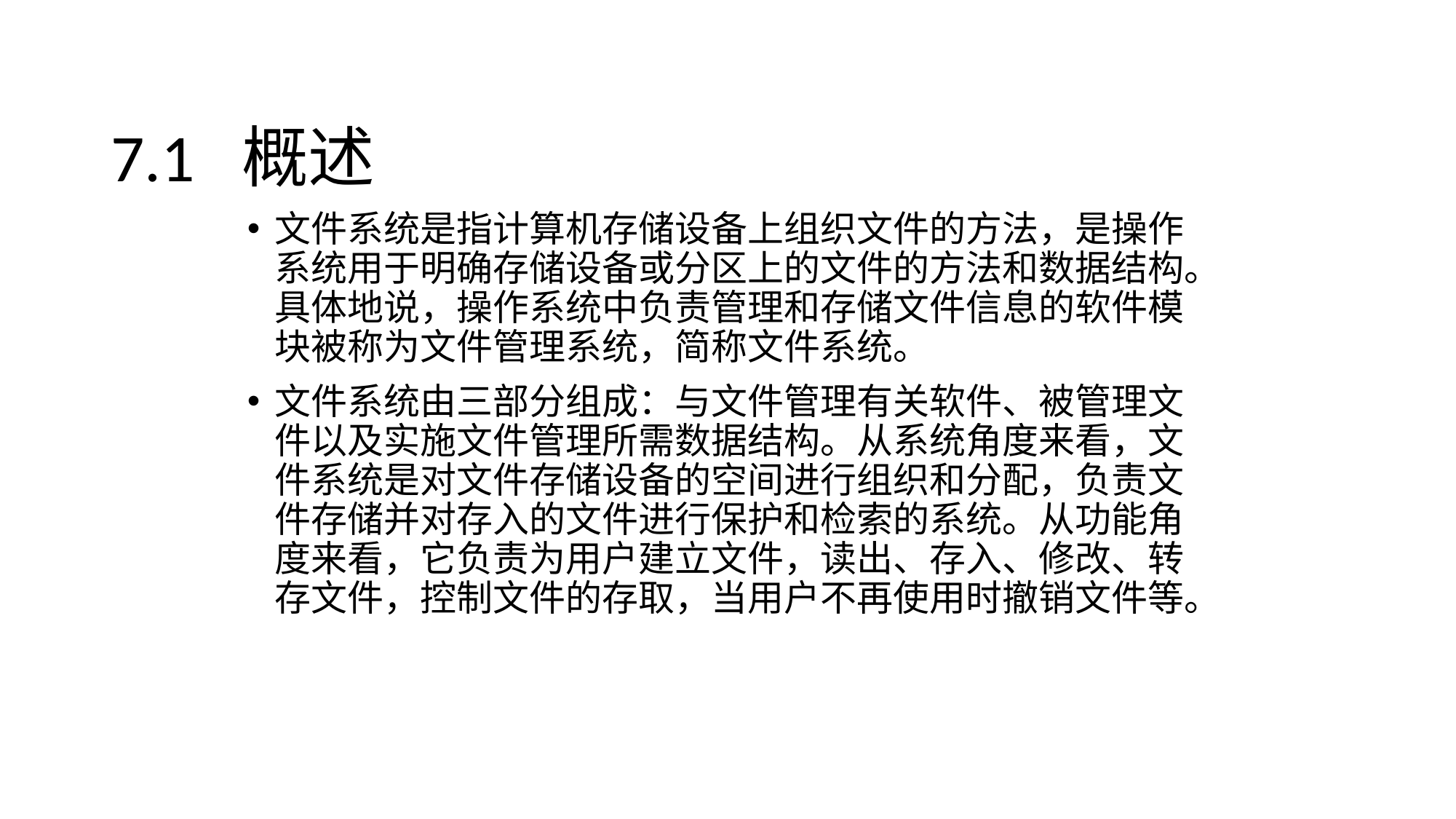

7.1  概述
文件系统是指计算机存储设备上组织文件的方法，是操作系统用于明确存储设备或分区上的文件的方法和数据结构。具体地说，操作系统中负责管理和存储文件信息的软件模块被称为文件管理系统，简称文件系统。
文件系统由三部分组成：与文件管理有关软件、被管理文件以及实施文件管理所需数据结构。从系统角度来看，文件系统是对文件存储设备的空间进行组织和分配，负责文件存储并对存入的文件进行保护和检索的系统。从功能角度来看，它负责为用户建立文件，读出、存入、修改、转存文件，控制文件的存取，当用户不再使用时撤销文件等。

1